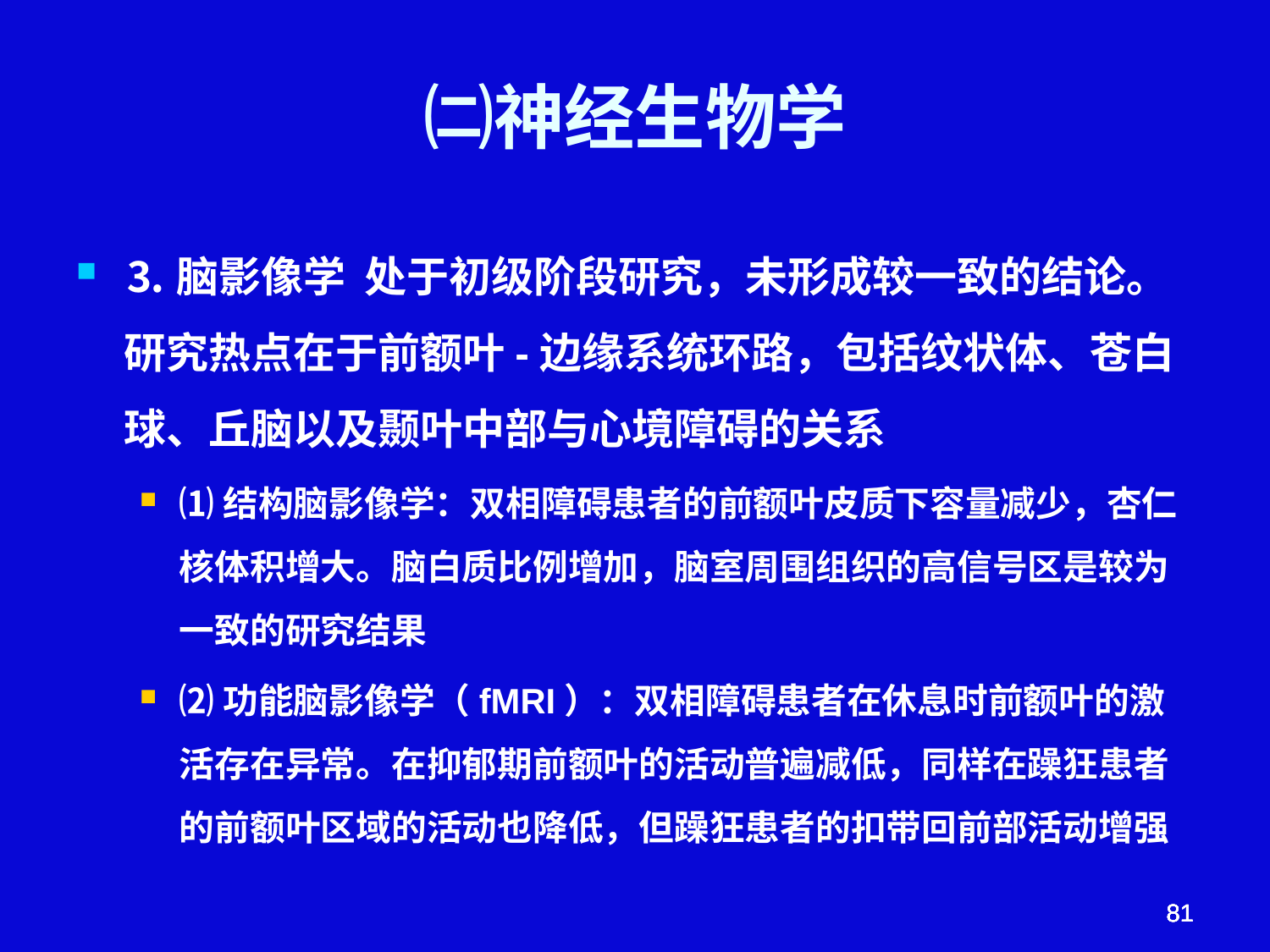

# ㈡神经生物学
⒊脑影像学  处于初级阶段研究，未形成较一致的结论。研究热点在于前额叶-边缘系统环路，包括纹状体、苍白球、丘脑以及颞叶中部与心境障碍的关系
⑴结构脑影像学：双相障碍患者的前额叶皮质下容量减少，杏仁核体积增大。脑白质比例增加，脑室周围组织的高信号区是较为一致的研究结果
⑵功能脑影像学（fMRI）：双相障碍患者在休息时前额叶的激活存在异常。在抑郁期前额叶的活动普遍减低，同样在躁狂患者的前额叶区域的活动也降低，但躁狂患者的扣带回前部活动增强
81
81
81
81
81
81